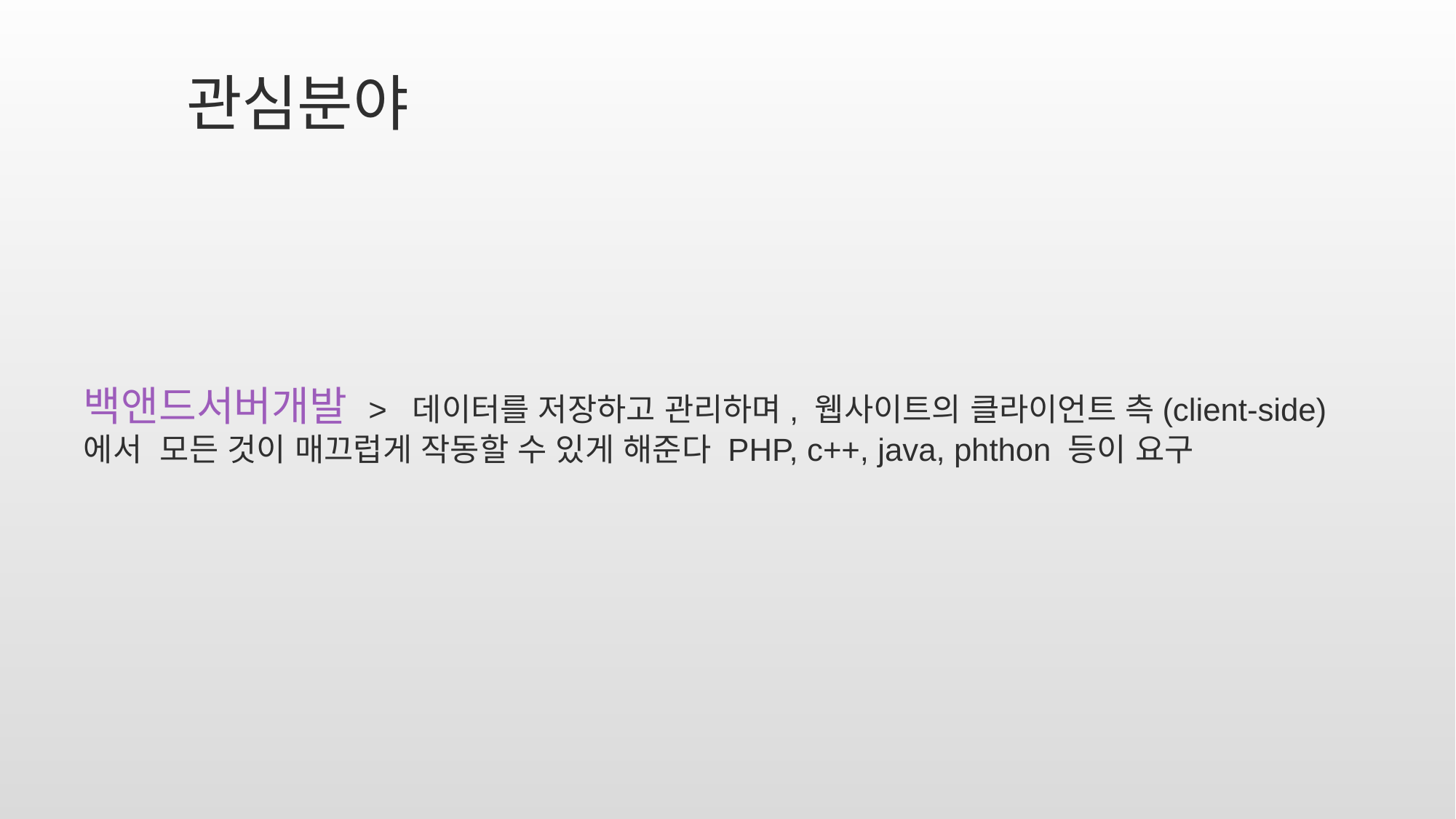

# 관심분야

백앤드서버개발 >  데이터를 저장하고 관리하며, 웹사이트의 클라이언트 측(client-side)에서  모든 것이 매끄럽게 작동할 수 있게 해준다 PHP, c++, java, phthon 등이 요구